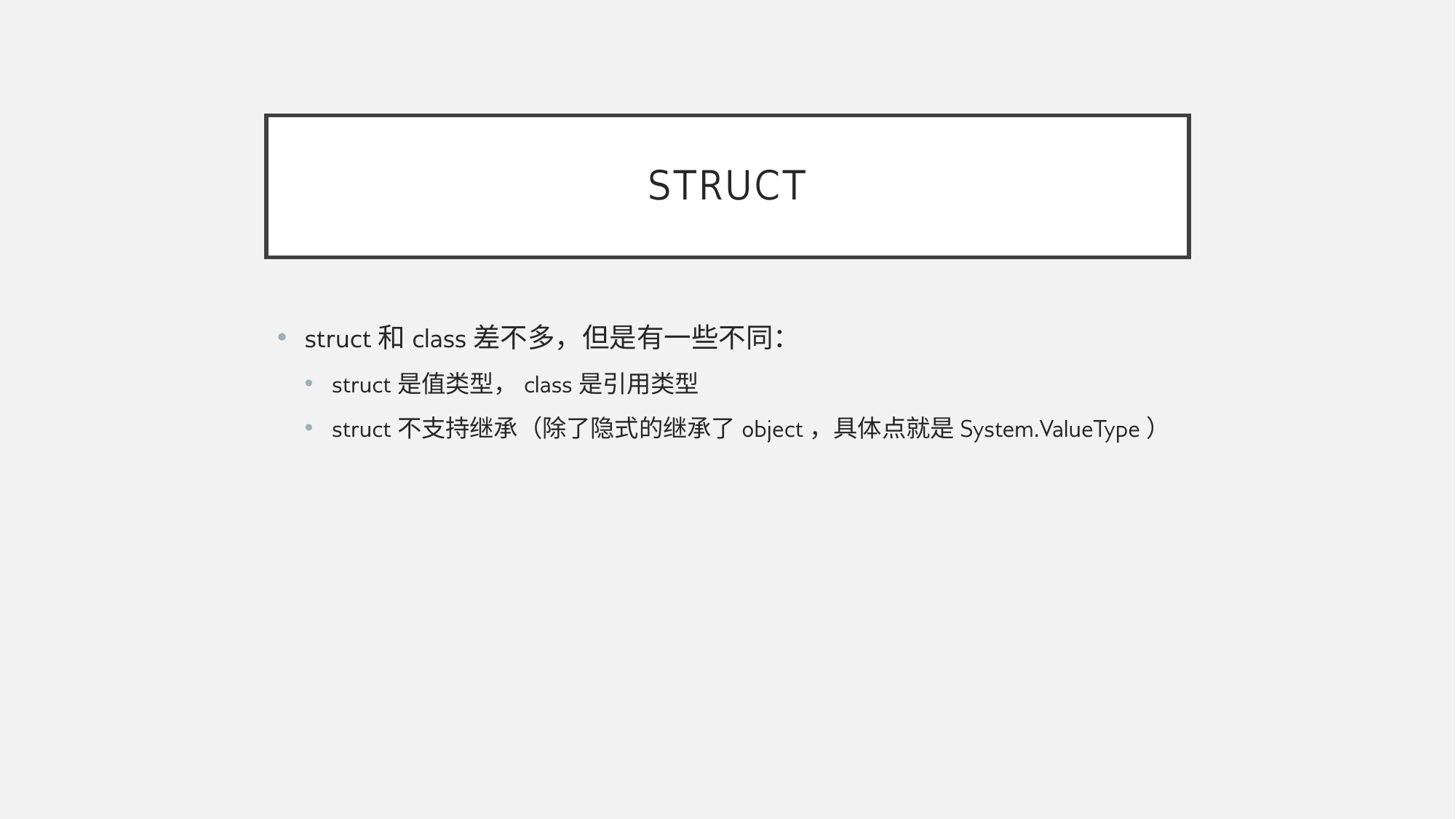

# struct
struct和class差不多，但是有一些不同：
struct是值类型，class是引用类型
struct不支持继承（除了隐式的继承了object，具体点就是System.ValueType）